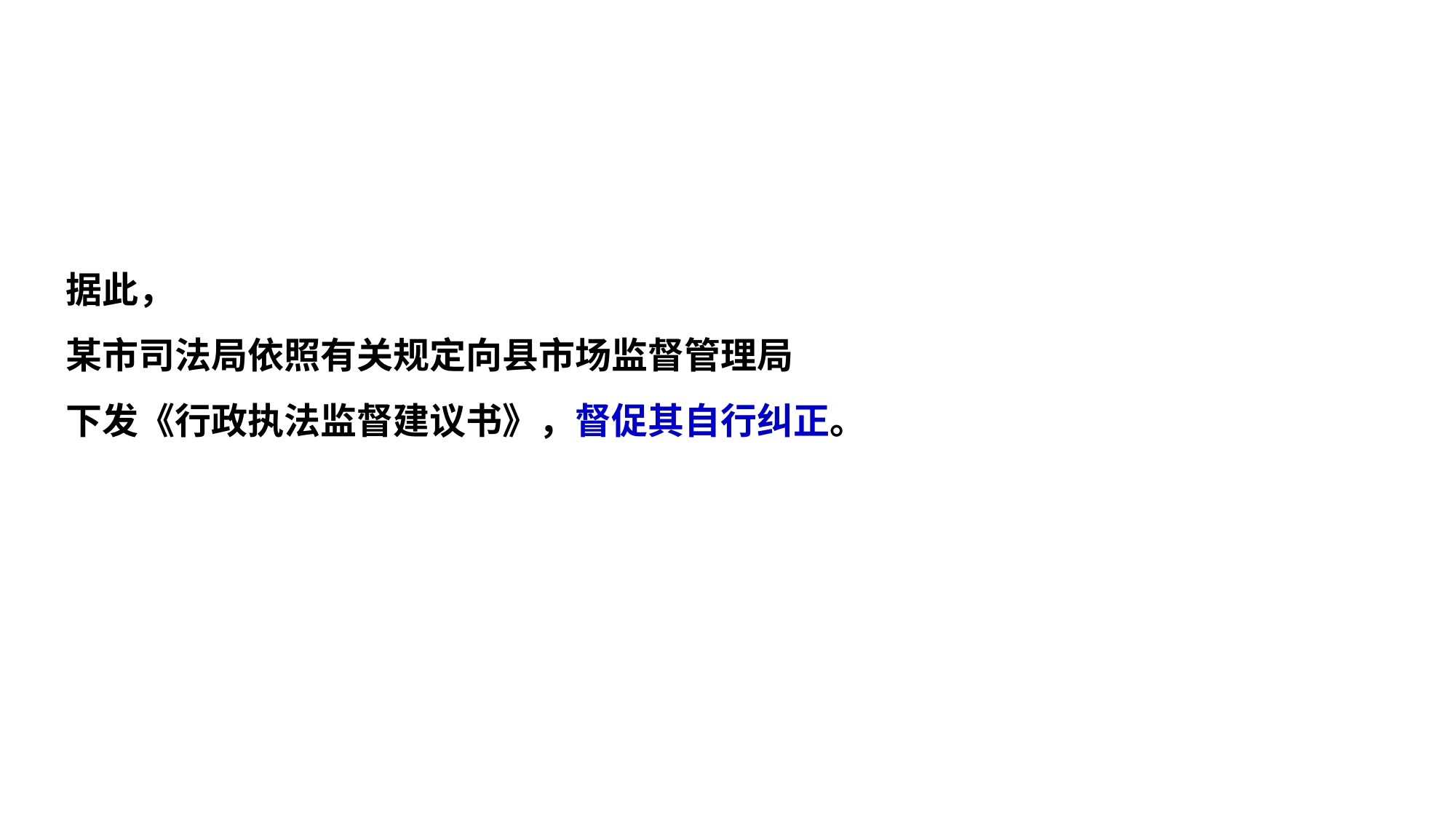

据此，
某市司法局依照有关规定向县市场监督管理局
下发《行政执法监督建议书》，督促其自行纠正。